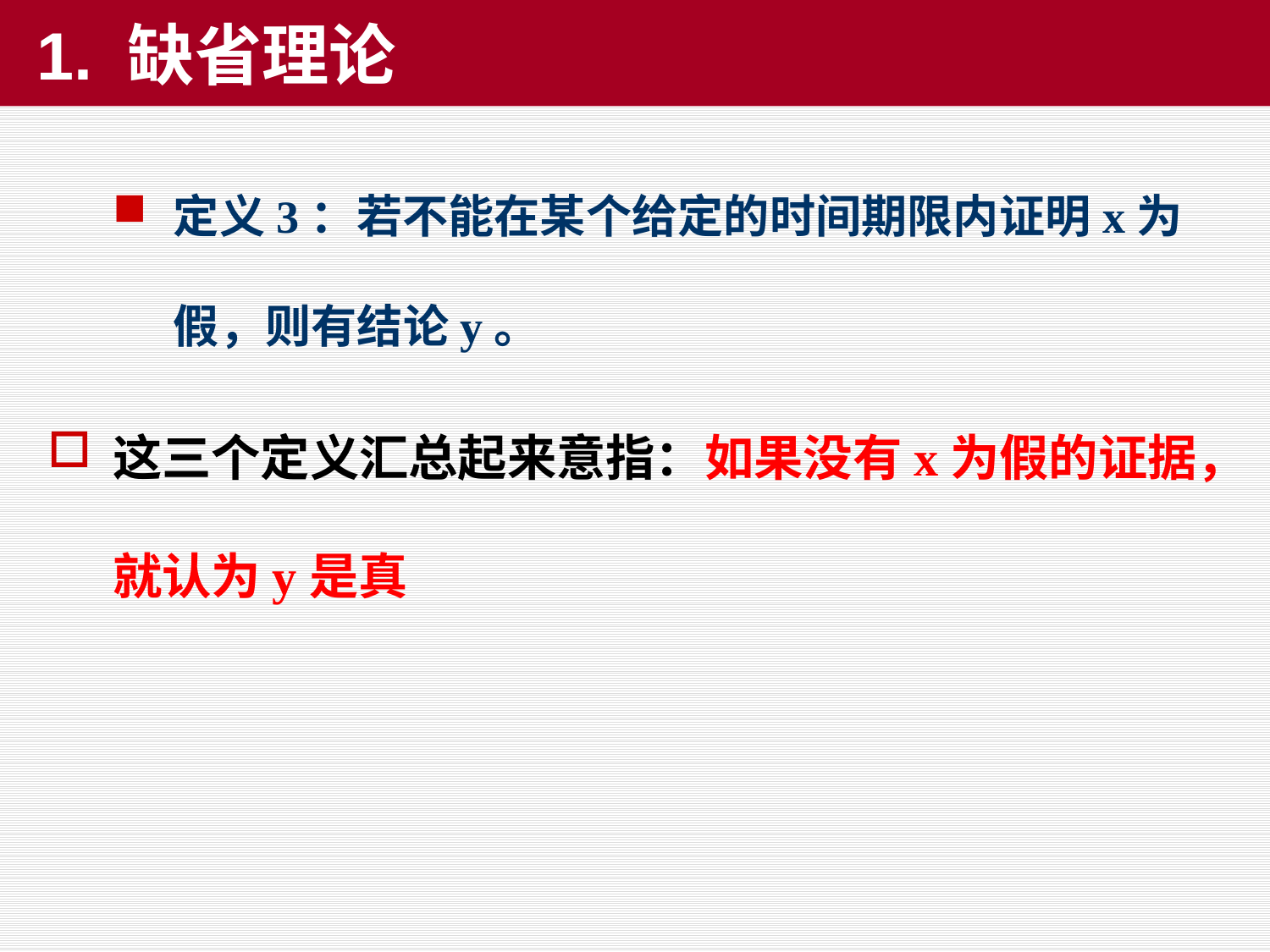

# 1. 缺省理论
定义3：若不能在某个给定的时间期限内证明x为假，则有结论y。
这三个定义汇总起来意指：如果没有x为假的证据，就认为y是真